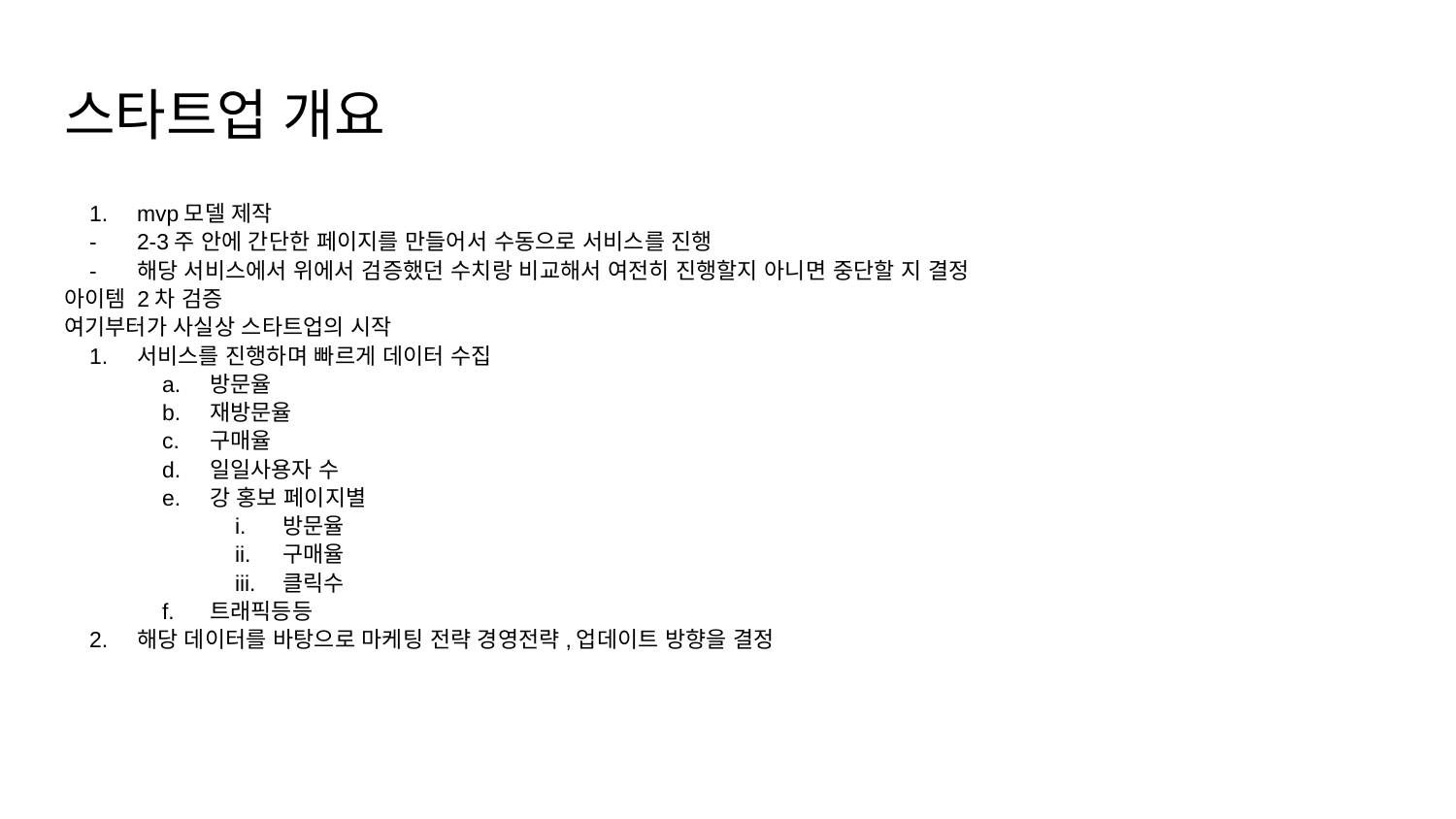

# 스타트업 개요

mvp모델 제작
2-3주 안에 간단한 페이지를 만들어서 수동으로 서비스를 진행
해당 서비스에서 위에서 검증했던 수치랑 비교해서 여전히 진행할지 아니면 중단할 지 결정
아이템 2차 검증
여기부터가 사실상 스타트업의 시작
서비스를 진행하며 빠르게 데이터 수집
방문율
재방문율
구매율
일일사용자 수
강 홍보 페이지별
방문율
구매율
클릭수
트래픽등등
해당 데이터를 바탕으로 마케팅 전략 경영전략,업데이트 방향을 결정